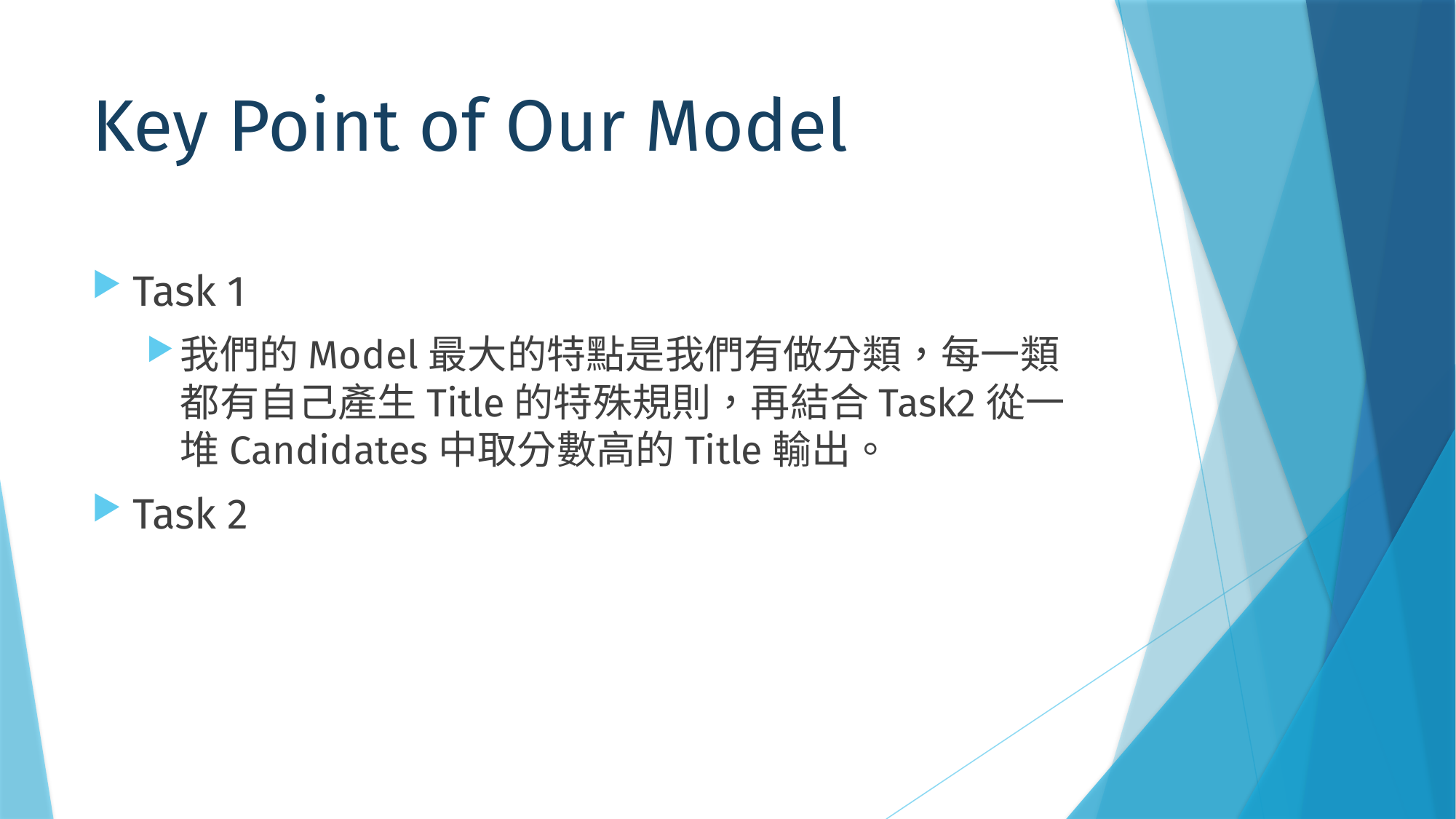

# Key Point of Our Model
Task 1
我們的Model最大的特點是我們有做分類，每一類都有自己產生Title的特殊規則，再結合Task2從一堆Candidates中取分數高的Title輸出。
Task 2